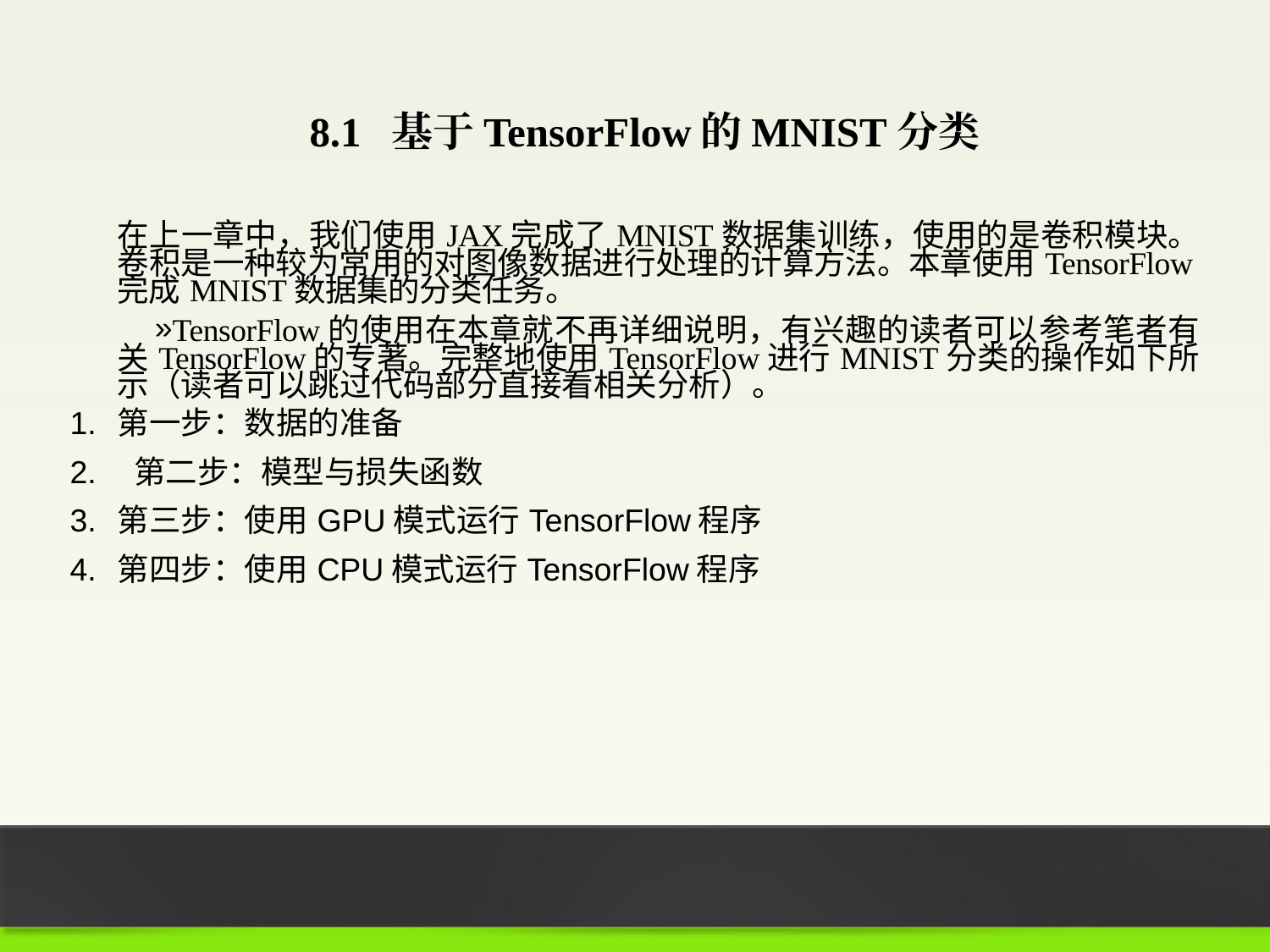

8.1  基于TensorFlow的MNIST分类
在上一章中，我们使用JAX完成了MNIST数据集训练，使用的是卷积模块。卷积是一种较为常用的对图像数据进行处理的计算方法。本章使用TensorFlow完成MNIST数据集的分类任务。
TensorFlow的使用在本章就不再详细说明，有兴趣的读者可以参考笔者有关TensorFlow的专著。完整地使用TensorFlow进行MNIST分类的操作如下所示（读者可以跳过代码部分直接看相关分析）。
第一步：数据的准备
 第二步：模型与损失函数
第三步：使用GPU模式运行TensorFlow程序
第四步：使用CPU模式运行TensorFlow程序